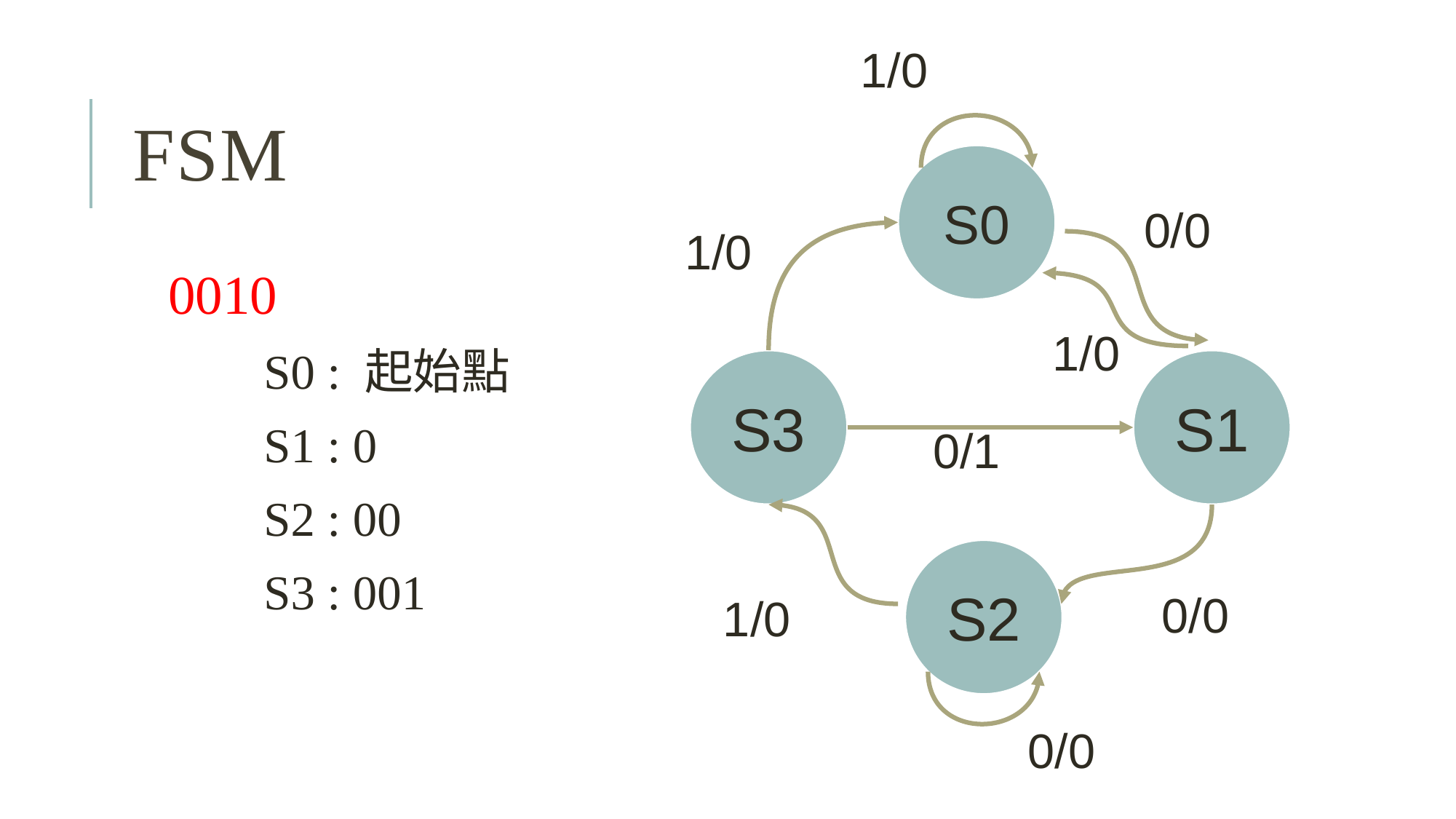

1/0
S0
0/0
1/0
1/0
S1
S3
0/1
S2
0/0
1/0
0/0
# FSM
 0010
	S0 : 起始點
	S1 : 0
	S2 : 00
	S3 : 001